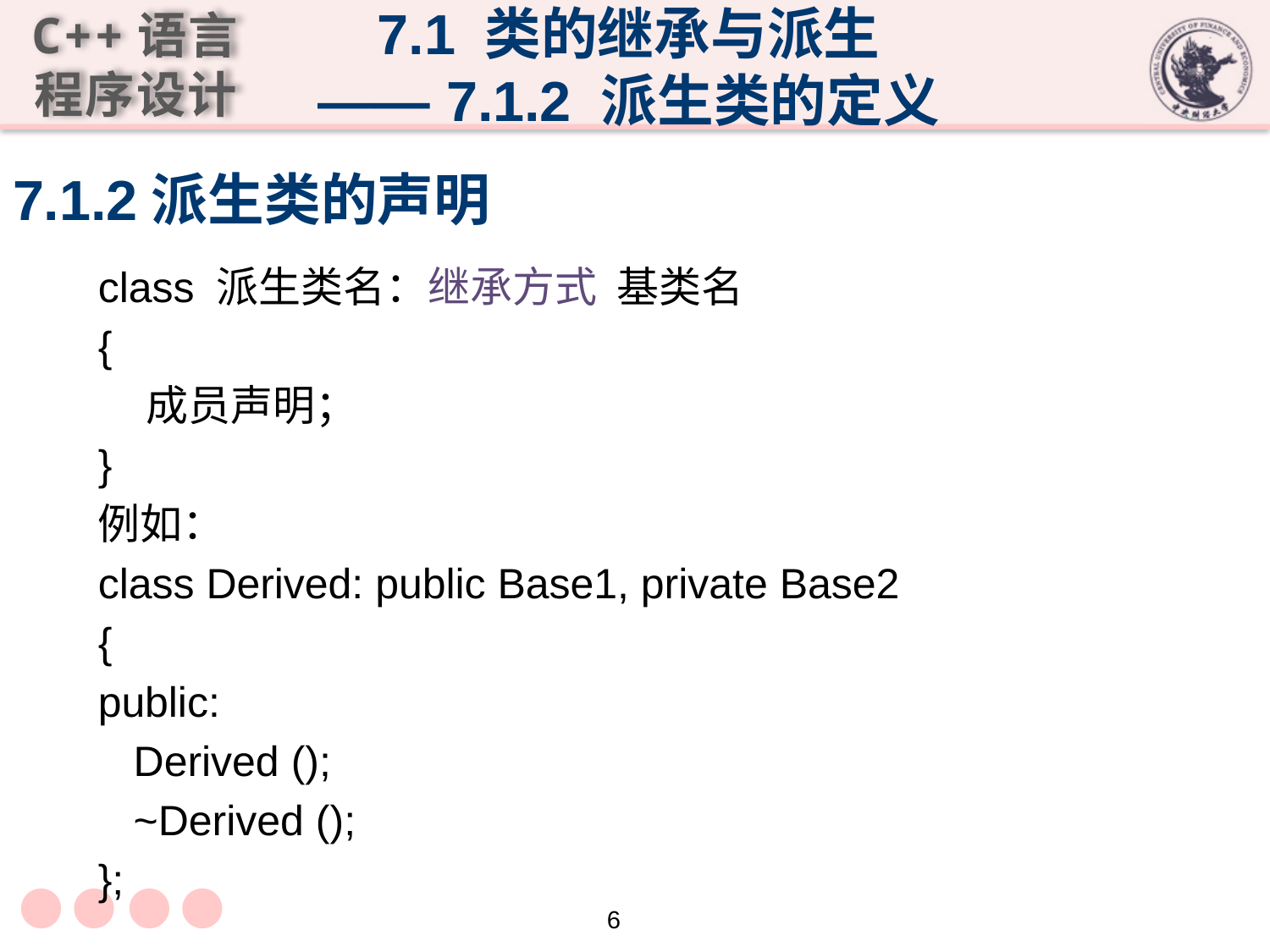

7.1 类的继承与派生
—— 7.1.2 派生类的定义
# 7.1.2派生类的声明
class 派生类名：继承方式  基类名
{
    成员声明；
}
例如：
class Derived: public Base1, private Base2
{
public:
	Derived ();
	~Derived ();
};

6